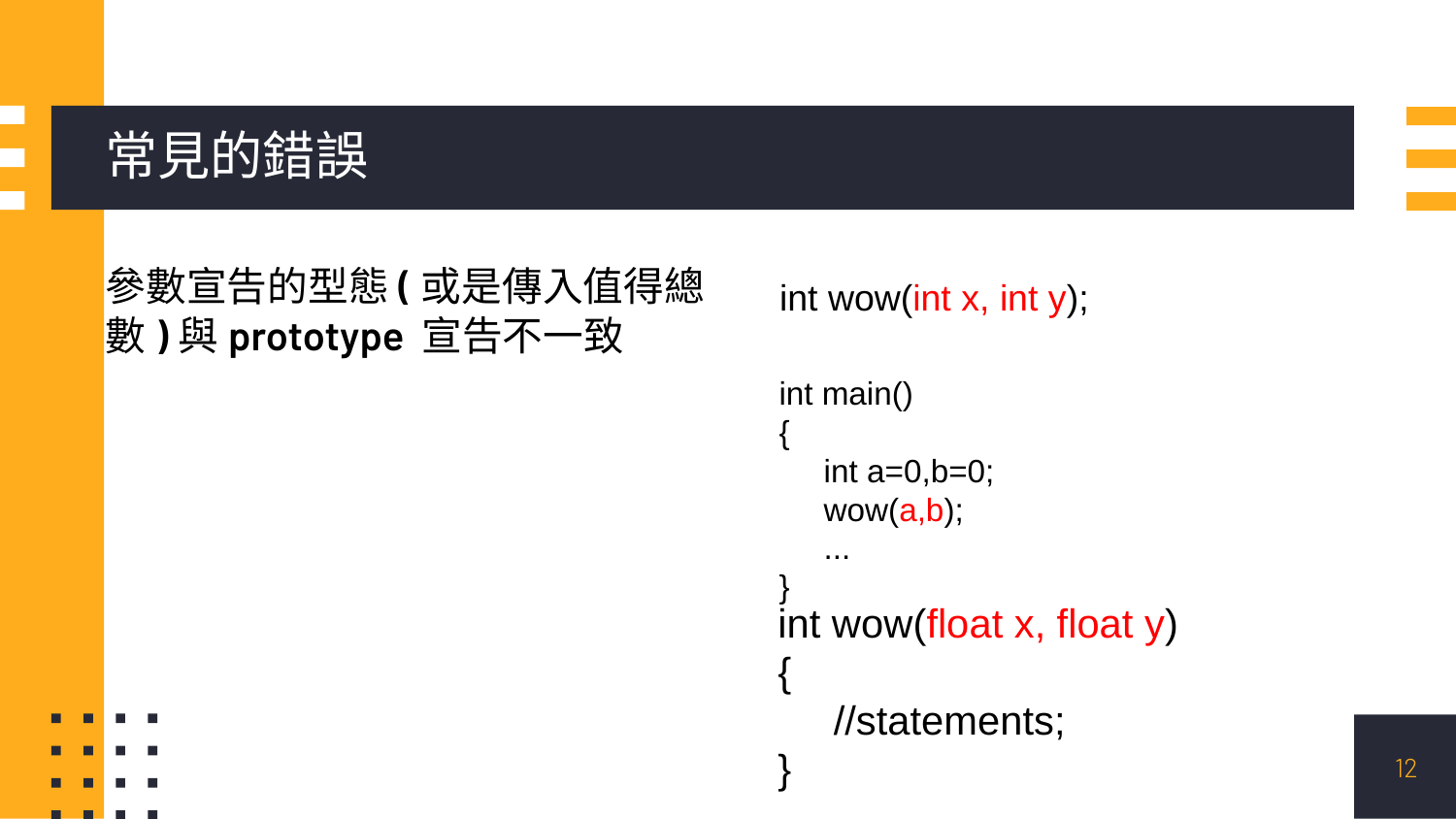

# 常見的錯誤
參數宣告的型態(或是傳入值得總數)與prototype 宣告不一致
int wow(int x, int y);
int main()
{
     int a=0,b=0;
     wow(a,b);
     ...
}
int wow(float x, float y)
{
     //statements;
}
12